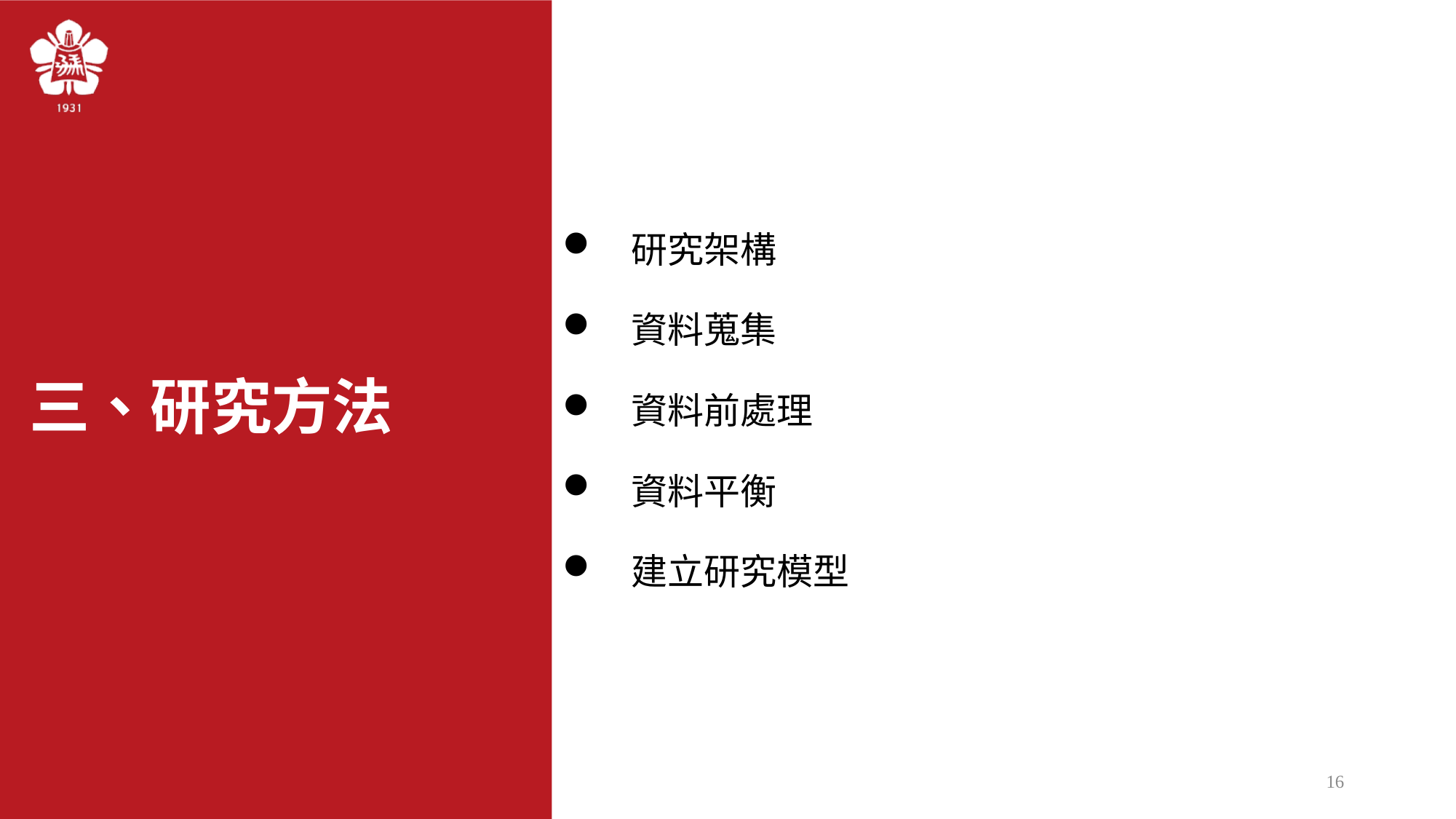

研究架構
資料蒐集
資料前處理
資料平衡
建立研究模型
# 三、研究方法
16